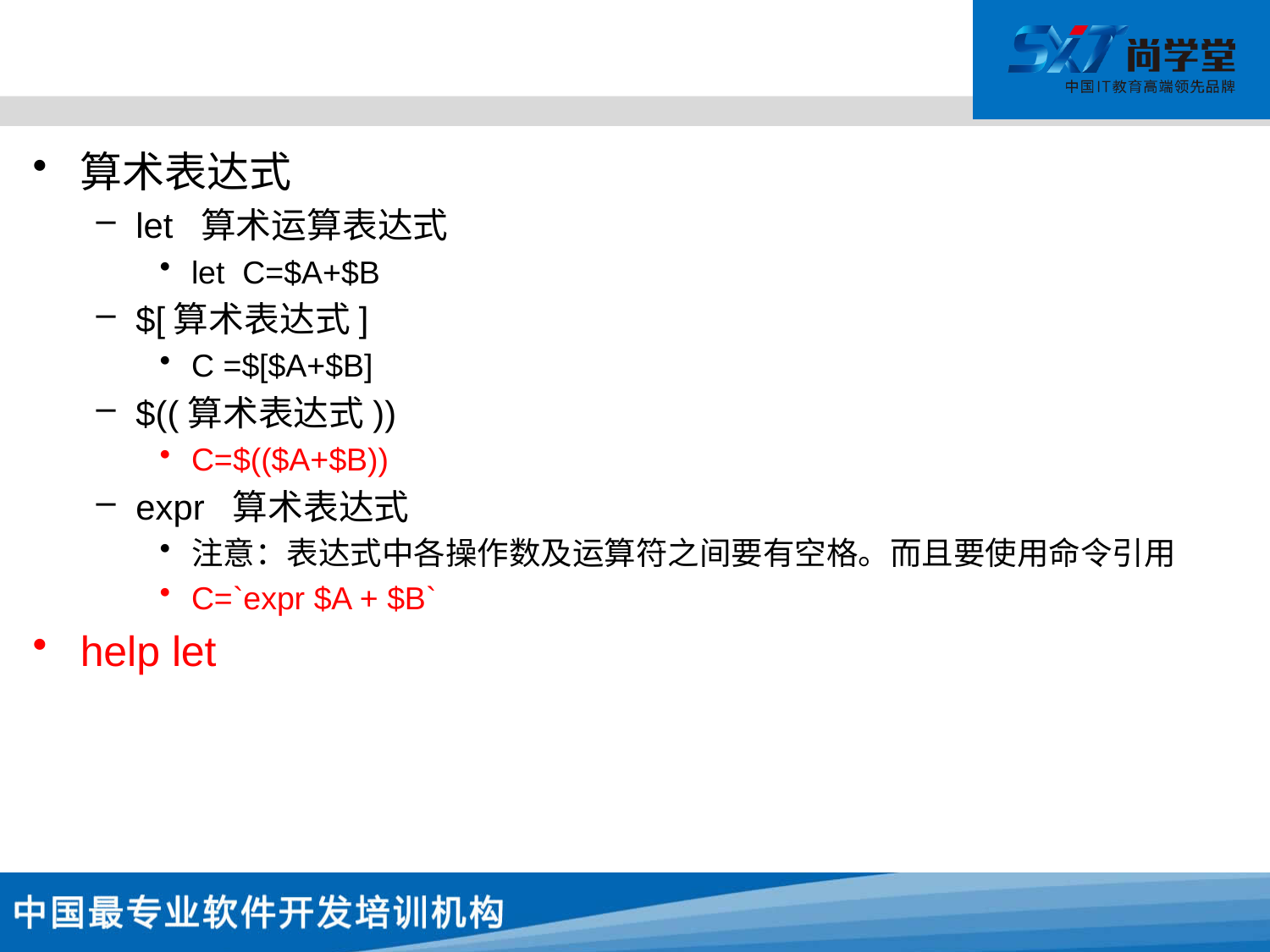

#
算术表达式
let  算术运算表达式
let  C=$A+$B
$[算术表达式]
C =$[$A+$B]
$((算术表达式))
C=$(($A+$B))
expr  算术表达式
注意：表达式中各操作数及运算符之间要有空格。而且要使用命令引用
C=`expr $A + $B`
help let